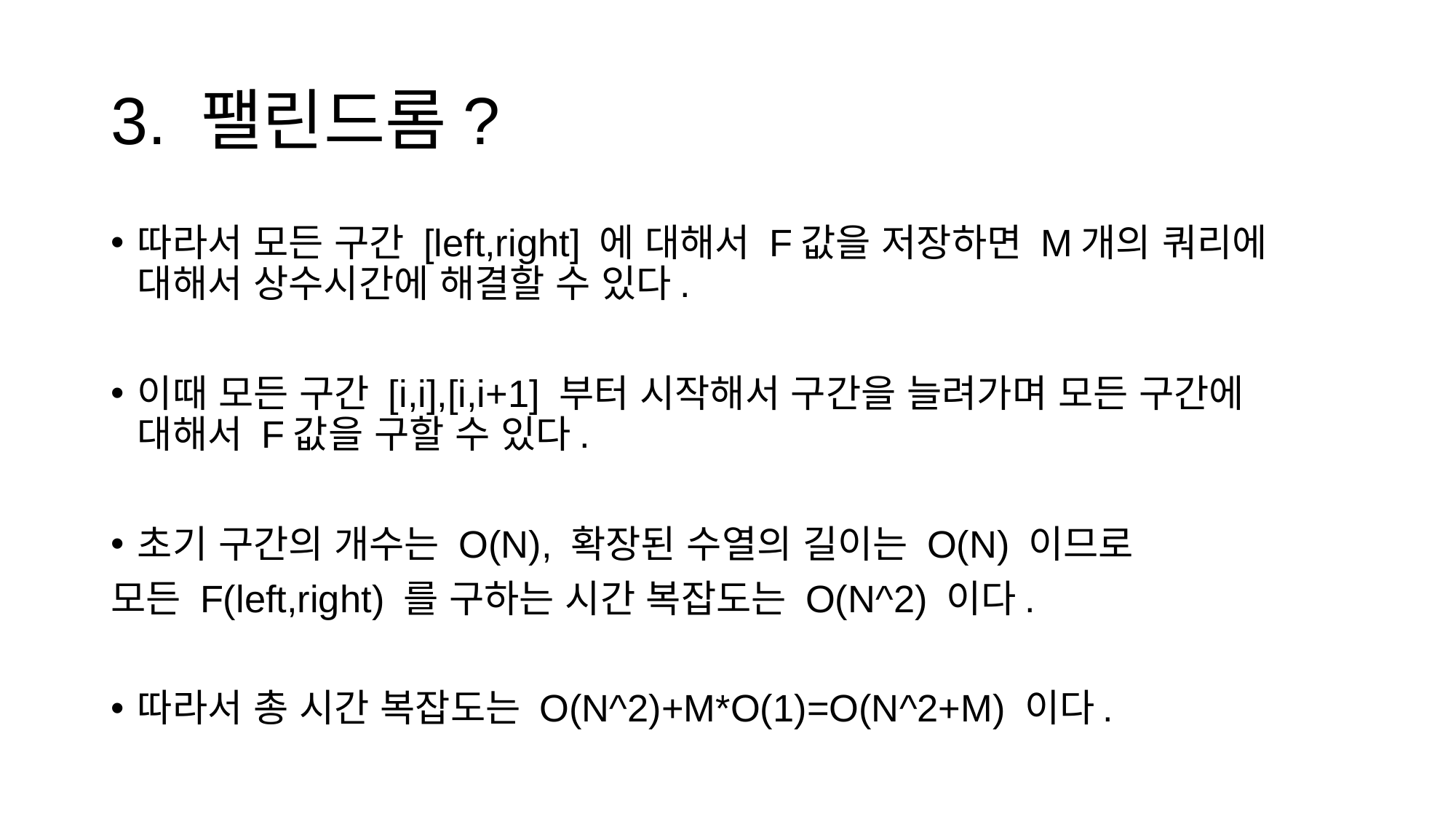

# 3. 팰린드롬?
따라서 모든 구간 [left,right] 에 대해서 F값을 저장하면 M개의 쿼리에 대해서 상수시간에 해결할 수 있다.

이때 모든 구간 [i,i],[i,i+1] 부터 시작해서 구간을 늘려가며 모든 구간에 대해서 F값을 구할 수 있다.

초기 구간의 개수는 O(N), 확장된 수열의 길이는 O(N) 이므로
모든 F(left,right) 를 구하는 시간 복잡도는 O(N^2) 이다.

따라서 총 시간 복잡도는 O(N^2)+M*O(1)=O(N^2+M) 이다.